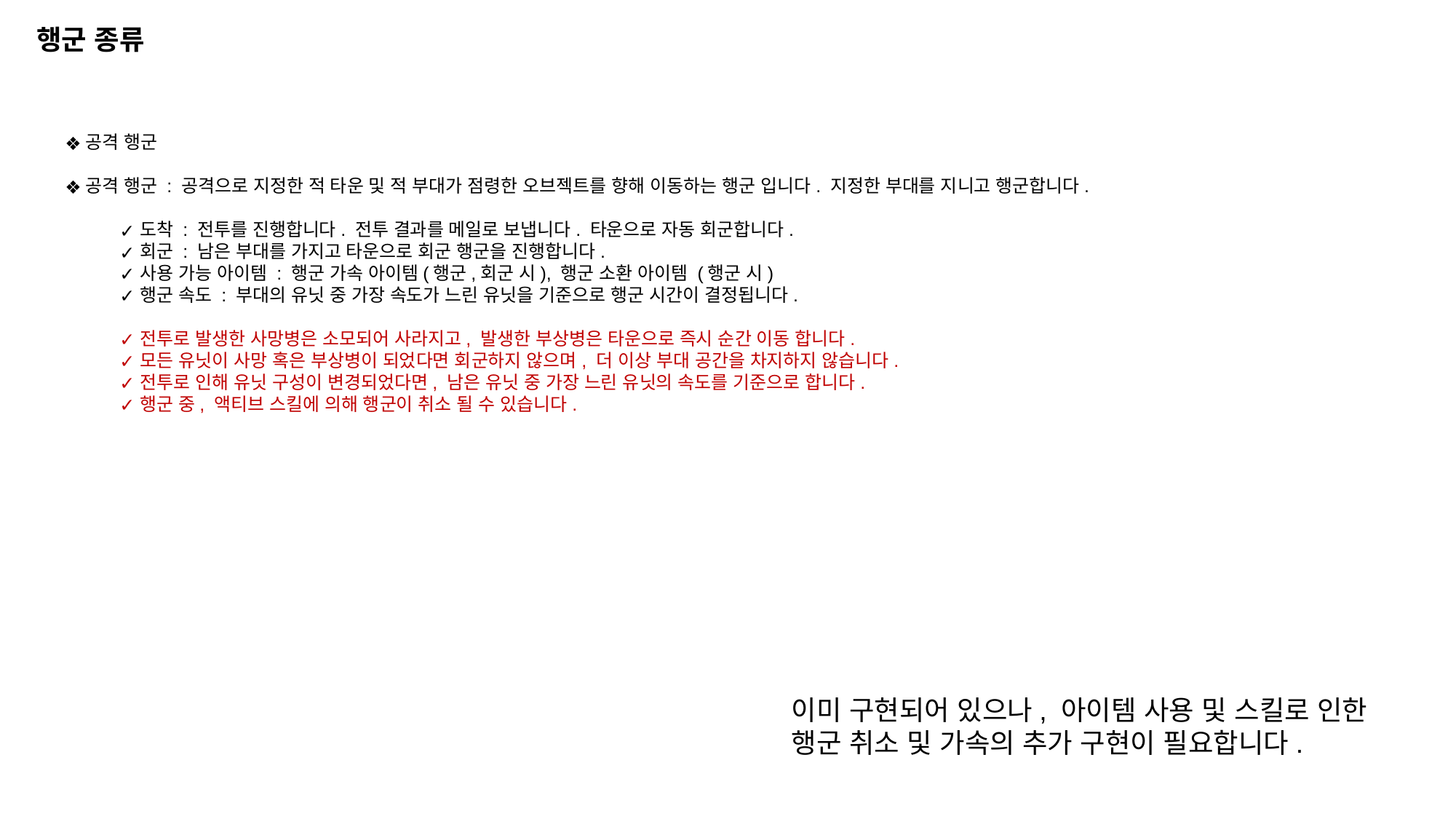

행군 종류
공격 행군

공격 행군 : 공격으로 지정한 적 타운 및 적 부대가 점령한 오브젝트를 향해 이동하는 행군 입니다. 지정한 부대를 지니고 행군합니다.

도착 : 전투를 진행합니다. 전투 결과를 메일로 보냅니다. 타운으로 자동 회군합니다.
회군 : 남은 부대를 가지고 타운으로 회군 행군을 진행합니다.
사용 가능 아이템 : 행군 가속 아이템(행군,회군 시), 행군 소환 아이템 (행군 시)
행군 속도 : 부대의 유닛 중 가장 속도가 느린 유닛을 기준으로 행군 시간이 결정됩니다.

전투로 발생한 사망병은 소모되어 사라지고, 발생한 부상병은 타운으로 즉시 순간 이동 합니다.
모든 유닛이 사망 혹은 부상병이 되었다면 회군하지 않으며, 더 이상 부대 공간을 차지하지 않습니다.
전투로 인해 유닛 구성이 변경되었다면, 남은 유닛 중 가장 느린 유닛의 속도를 기준으로 합니다.
행군 중, 액티브 스킬에 의해 행군이 취소 될 수 있습니다.

이미 구현되어 있으나, 아이템 사용 및 스킬로 인한
행군 취소 및 가속의 추가 구현이 필요합니다.